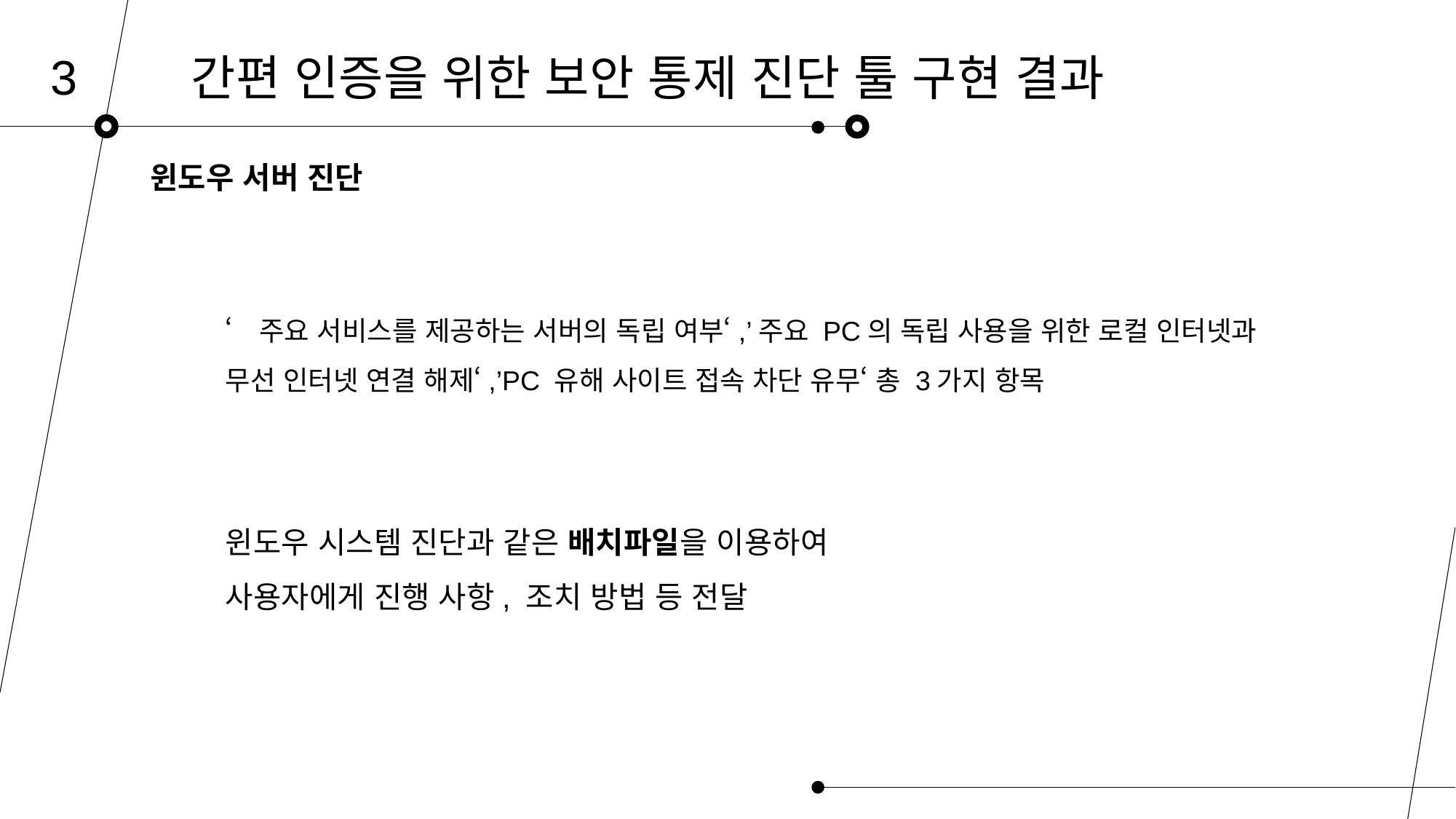

3
간편 인증을 위한 보안 통제 진단 툴 구현 결과
윈도우 서버 진단

‘주요 서비스를 제공하는 서버의 독립 여부‘,’주요 PC의 독립 사용을 위한 로컬 인터넷과 무선 인터넷 연결 해제‘,’PC 유해 사이트 접속 차단 유무‘ 총 3가지 항목

윈도우 시스템 진단과 같은 배치파일을 이용하여
사용자에게 진행 사항, 조치 방법 등 전달